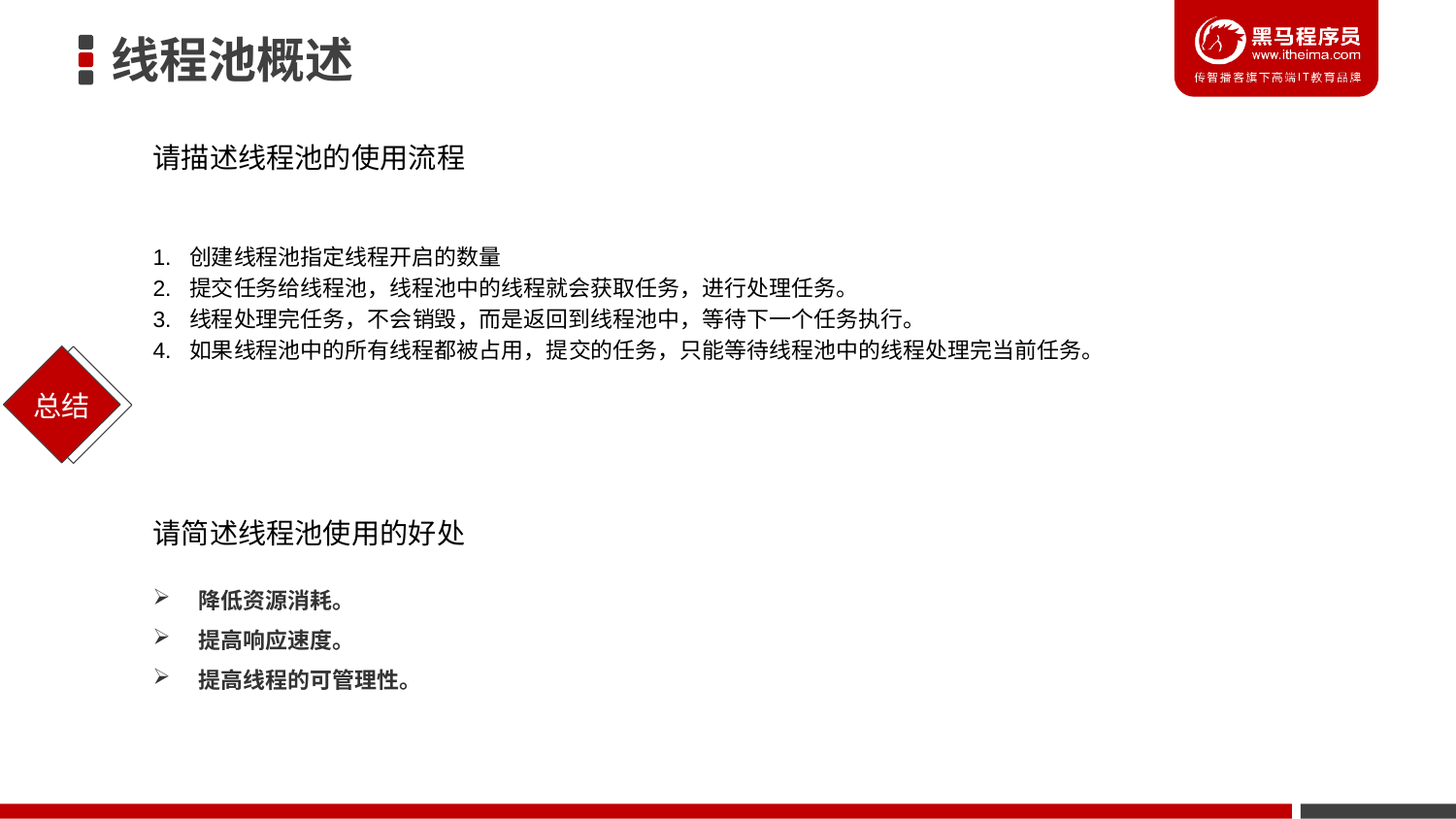

# 线程池概述
请描述线程池的使用流程
创建线程池指定线程开启的数量
提交任务给线程池，线程池中的线程就会获取任务，进行处理任务。
线程处理完任务，不会销毁，而是返回到线程池中，等待下一个任务执行。
如果线程池中的所有线程都被占用，提交的任务，只能等待线程池中的线程处理完当前任务。
请简述线程池使用的好处
降低资源消耗。
提高响应速度。
提高线程的可管理性。